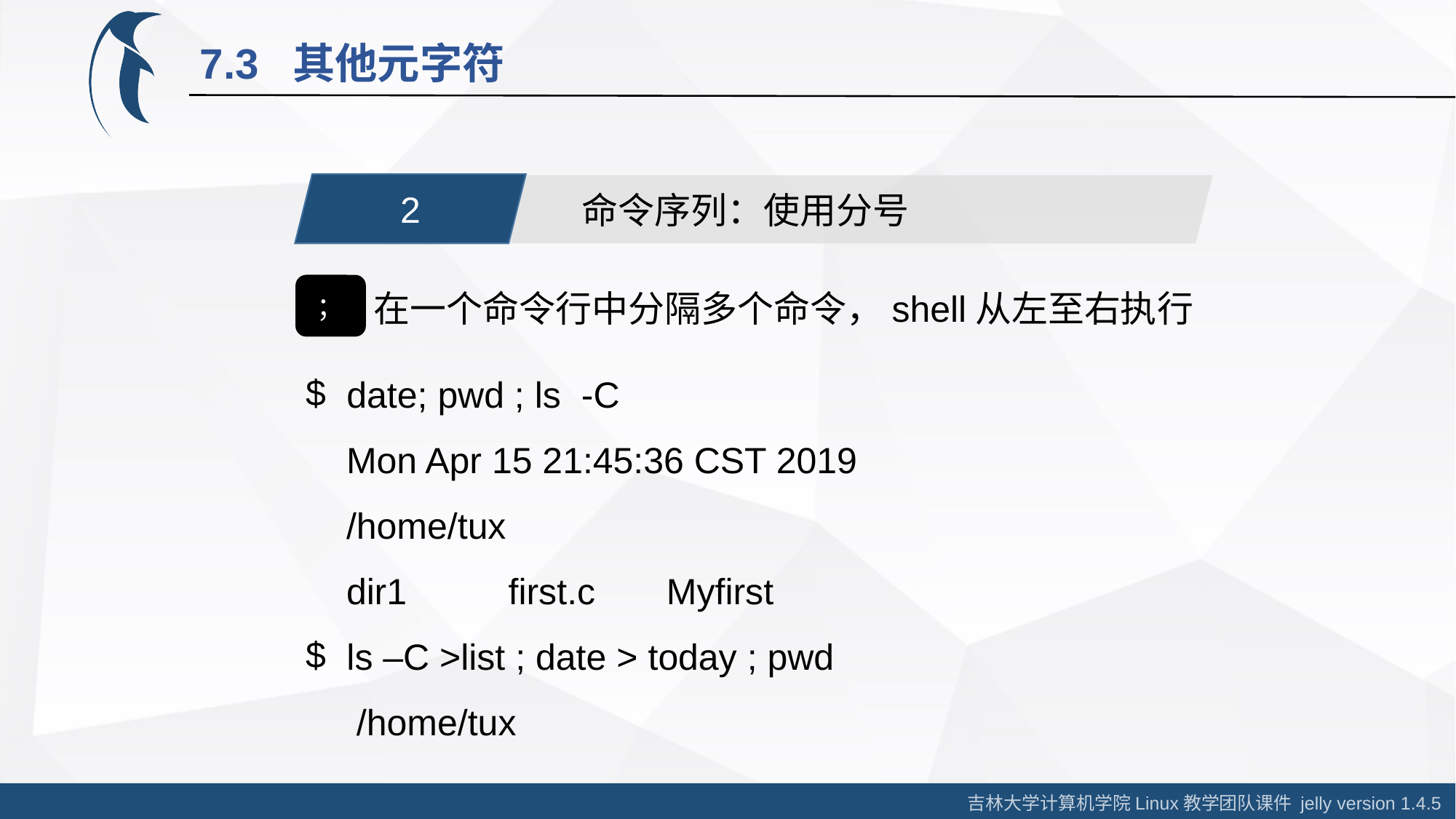

7.3  其他元字符
2
命令序列：使用分号
；
在一个命令行中分隔多个命令，shell从左至右执行
date; pwd ; ls  -C
    Mon Apr 15 21:45:36 CST 2019
    /home/tux
    dir1          first.c       Myfirst
ls –C >list ; date > today ; pwd
     /home/tux